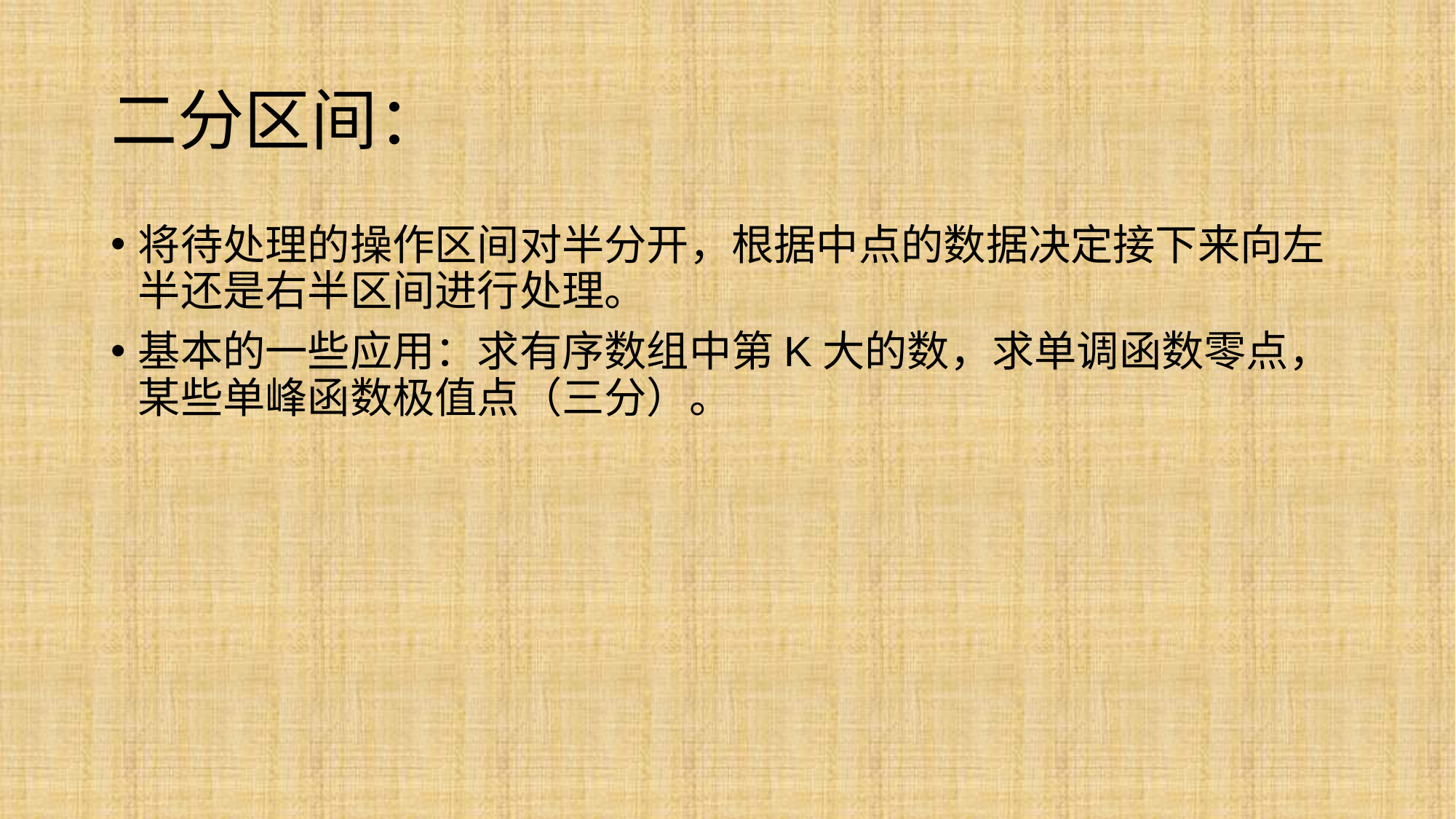

# 二分区间：
将待处理的操作区间对半分开，根据中点的数据决定接下来向左半还是右半区间进行处理。
基本的一些应用：求有序数组中第K大的数，求单调函数零点，某些单峰函数极值点（三分）。